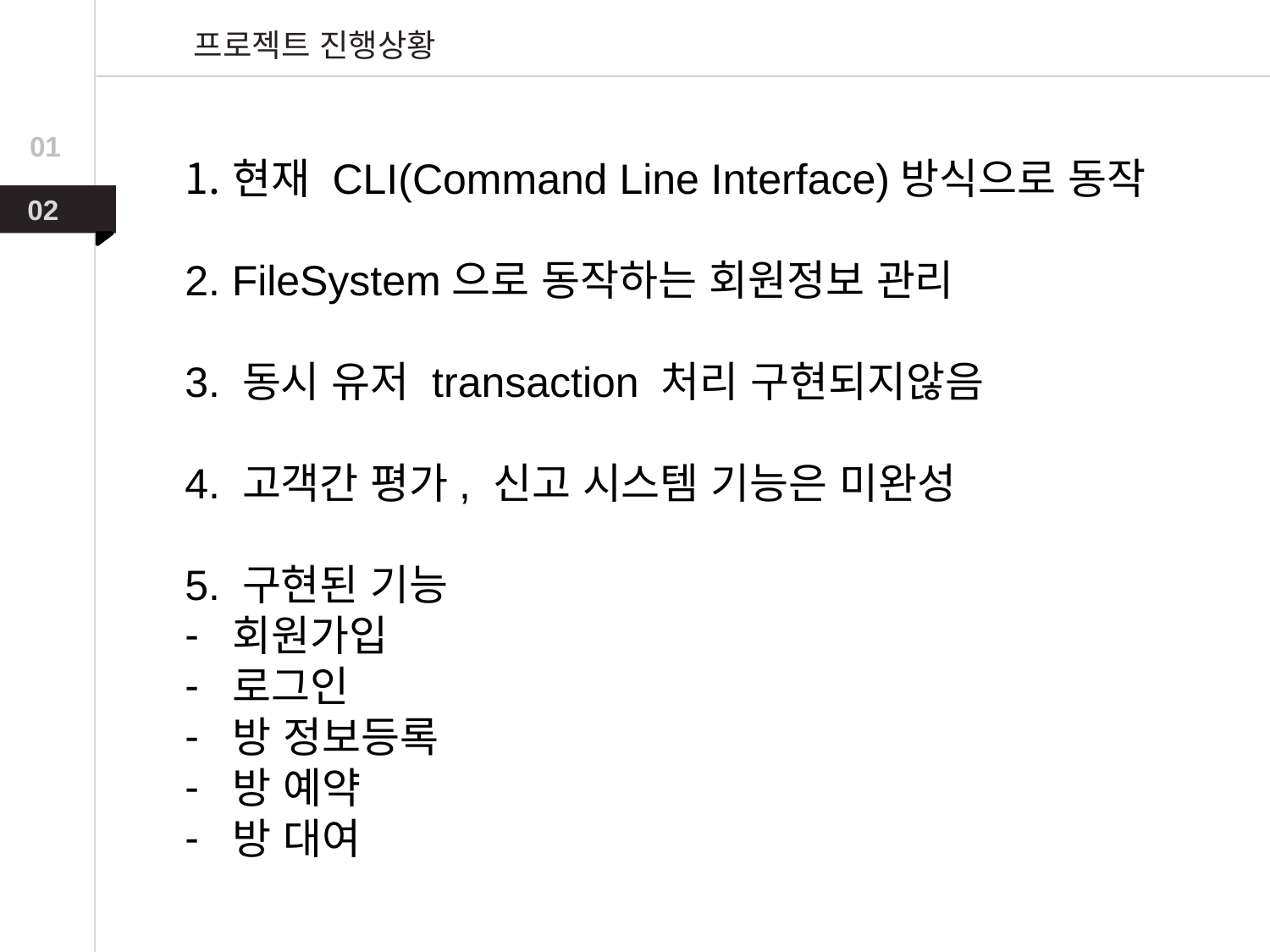

프로젝트 진행상황
01
현재 CLI(Command Line Interface)방식으로 동작

2. FileSystem으로 동작하는 회원정보 관리

3. 동시 유저 transaction 처리 구현되지않음

4. 고객간 평가, 신고 시스템 기능은 미완성

5. 구현된 기능
회원가입
로그인
방 정보등록
방 예약
방 대여

02